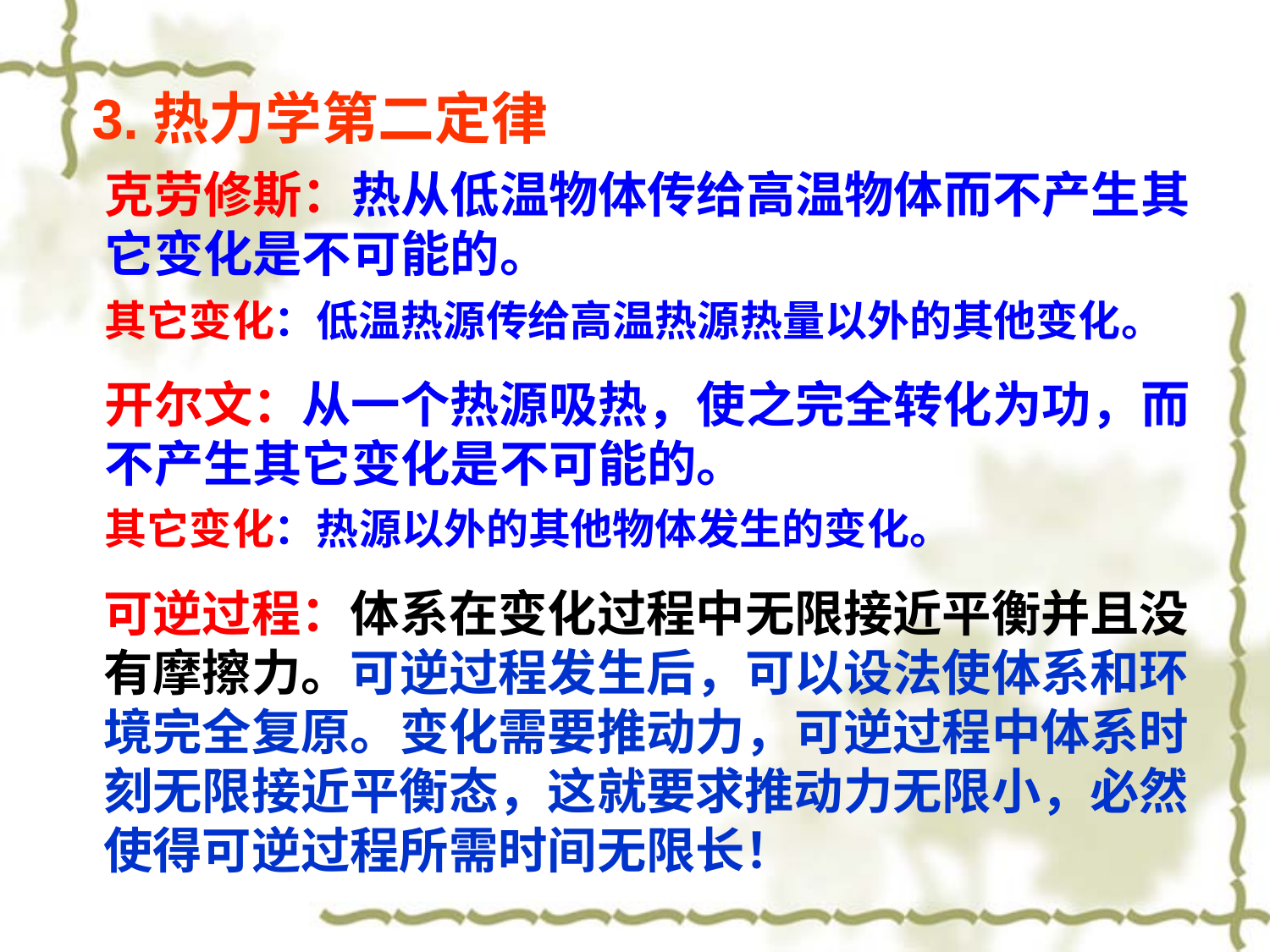

3.热力学第二定律
克劳修斯：热从低温物体传给高温物体而不产生其它变化是不可能的。
其它变化：低温热源传给高温热源热量以外的其他变化。
开尔文：从一个热源吸热，使之完全转化为功，而不产生其它变化是不可能的。
其它变化：热源以外的其他物体发生的变化。
可逆过程：体系在变化过程中无限接近平衡并且没有摩擦力。可逆过程发生后，可以设法使体系和环境完全复原。变化需要推动力，可逆过程中体系时刻无限接近平衡态，这就要求推动力无限小，必然使得可逆过程所需时间无限长！